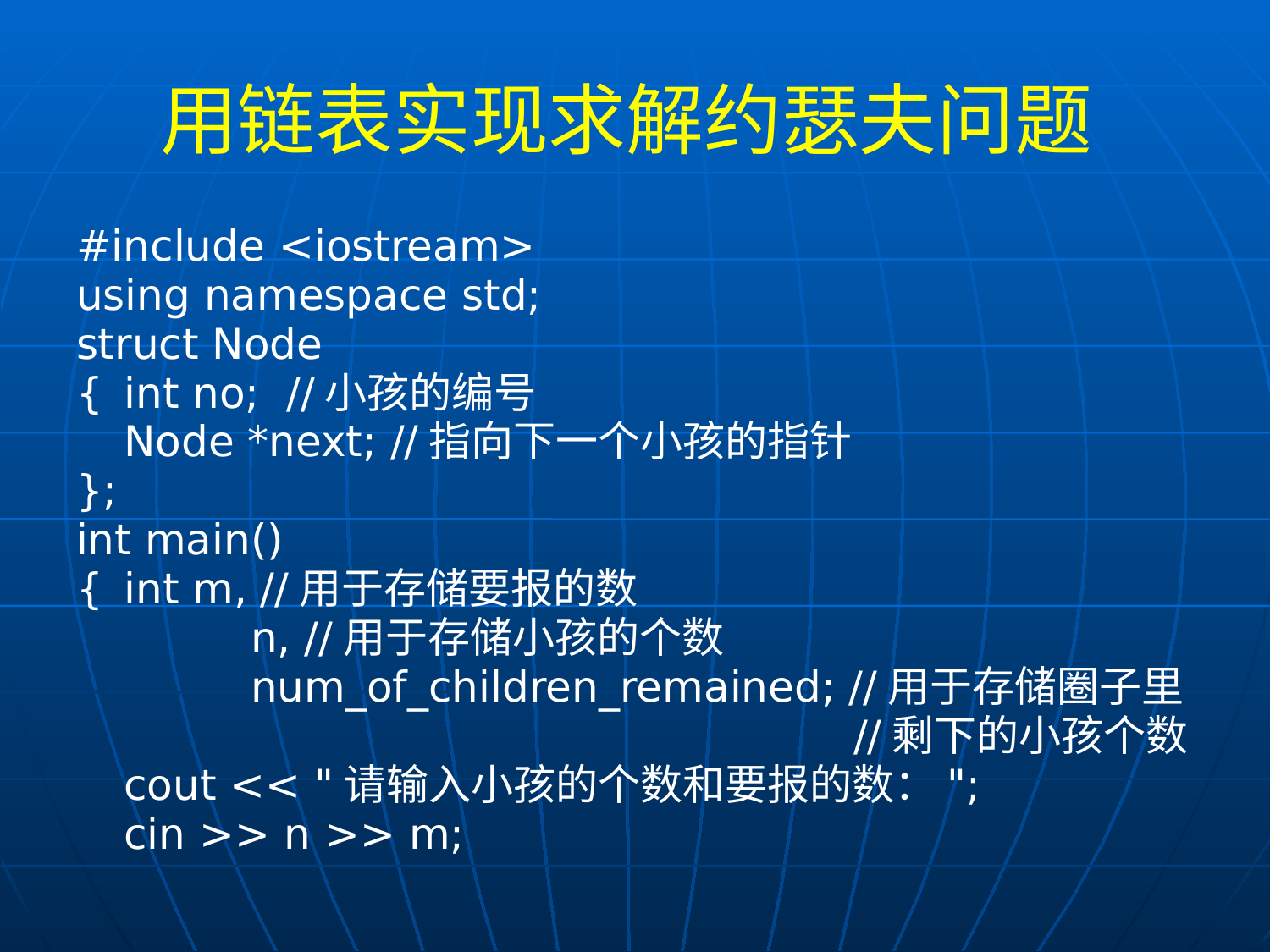

# 用链表实现求解约瑟夫问题
#include <iostream>
using namespace std;
struct Node
{	int no;  //小孩的编号
	Node *next; //指向下一个小孩的指针
};
int main()
{	int m, //用于存储要报的数
		n, //用于存储小孩的个数
		num_of_children_remained; //用于存储圈子里
						       //剩下的小孩个数
	cout << "请输入小孩的个数和要报的数：";
	cin >> n >> m;